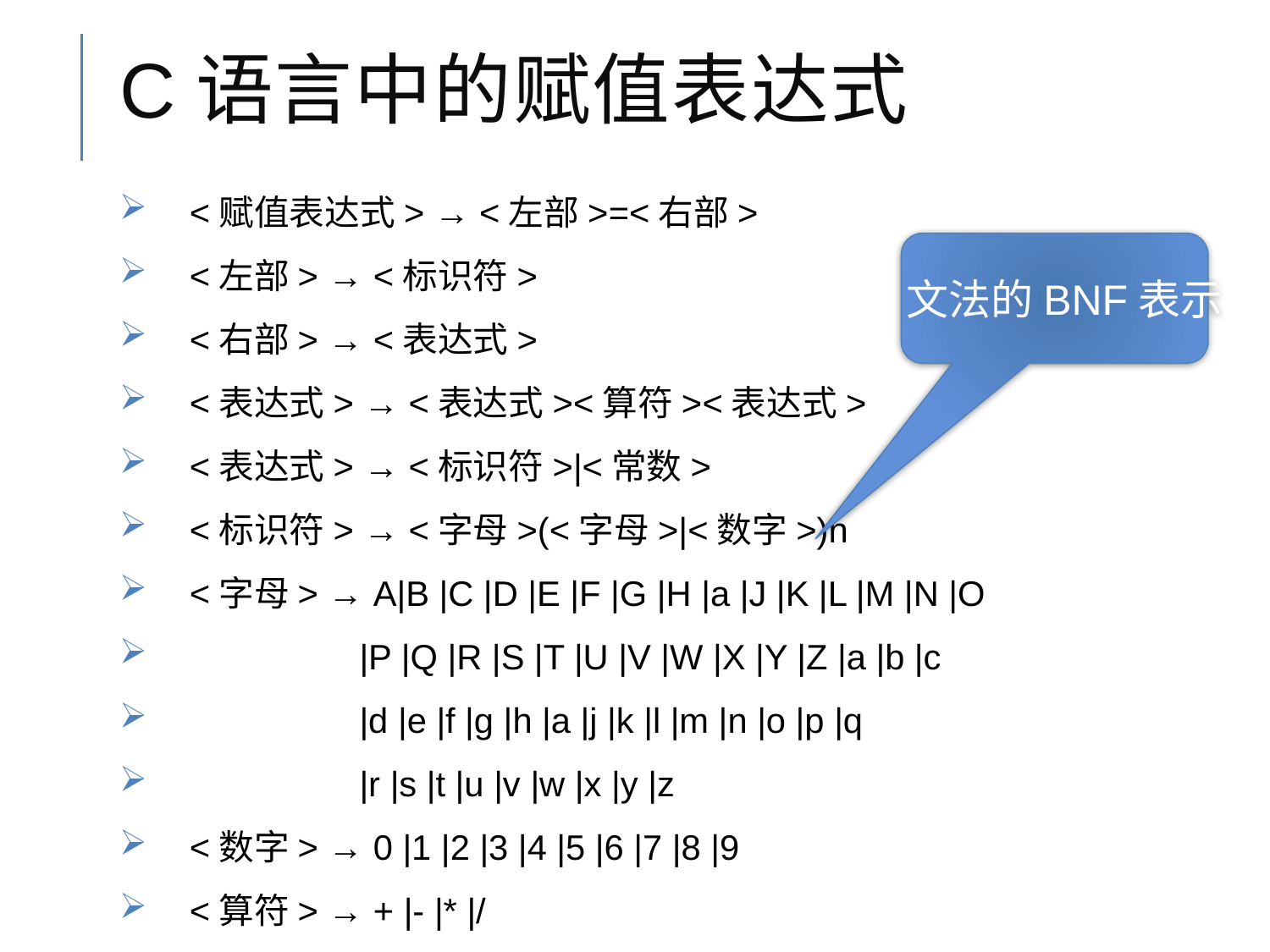

# C语言中的赋值表达式
<赋值表达式> → <左部>=<右部>
<左部> → <标识符>
<右部> → <表达式>
<表达式> → <表达式><算符><表达式>
<表达式> → <标识符>|<常数>
<标识符> → <字母>(<字母>|<数字>)n
<字母> → A|B |C |D |E |F |G |H |a |J |K |L |M |N |O
        |P |Q |R |S |T |U |V |W |X |Y |Z |a |b |c
        |d |e |f |g |h |a |j |k |l |m |n |o |p |q
        |r |s |t |u |v |w |x |y |z
<数字> → 0 |1 |2 |3 |4 |5 |6 |7 |8 |9
<算符> → + |- |* |/
 文法的BNF表示
10